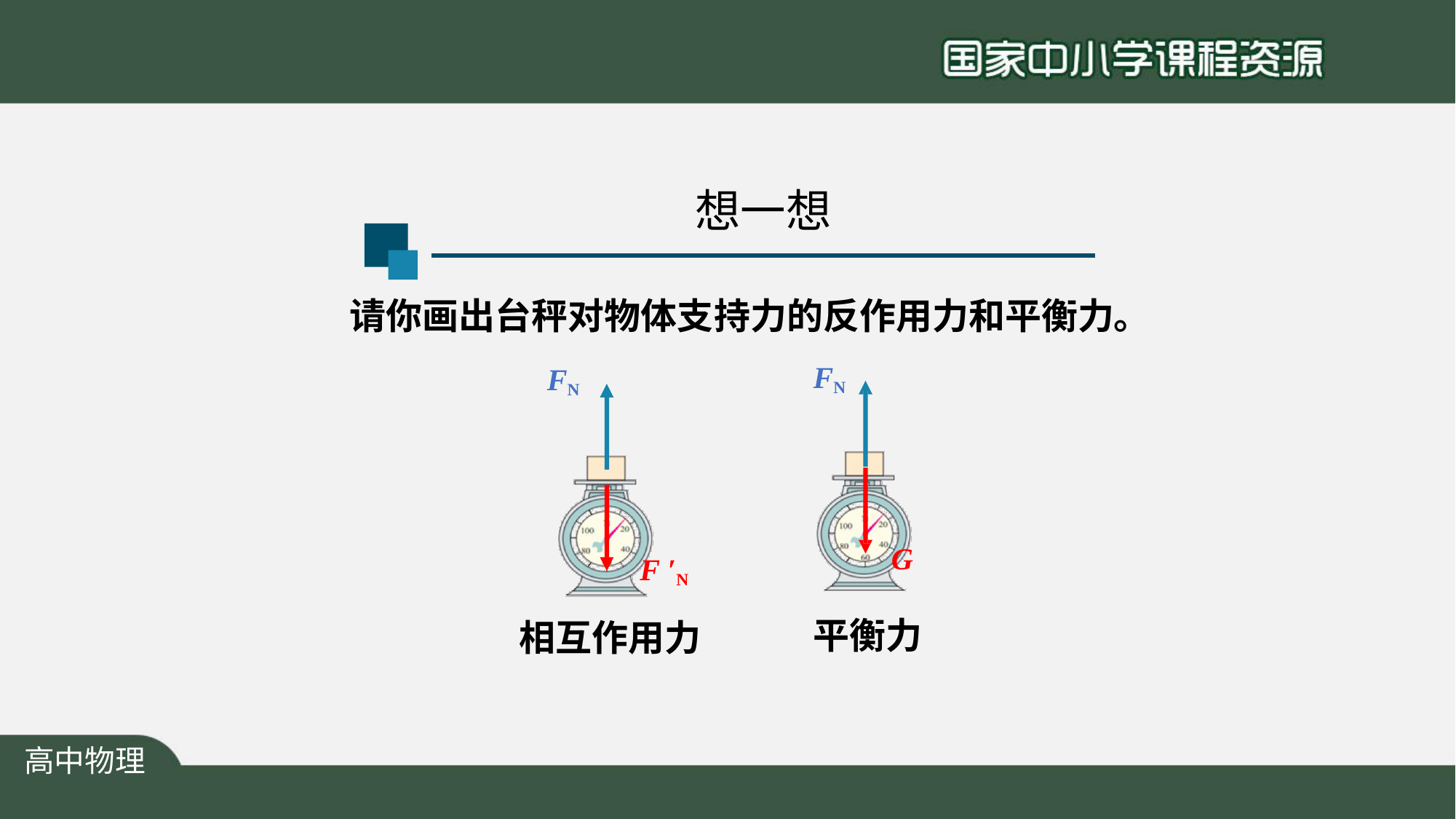

# 想一想

请你画出台秤对物体支持力的反作用力和平衡力。
FN
FN

F ′N
相互作用力
G
平衡力
高中物理